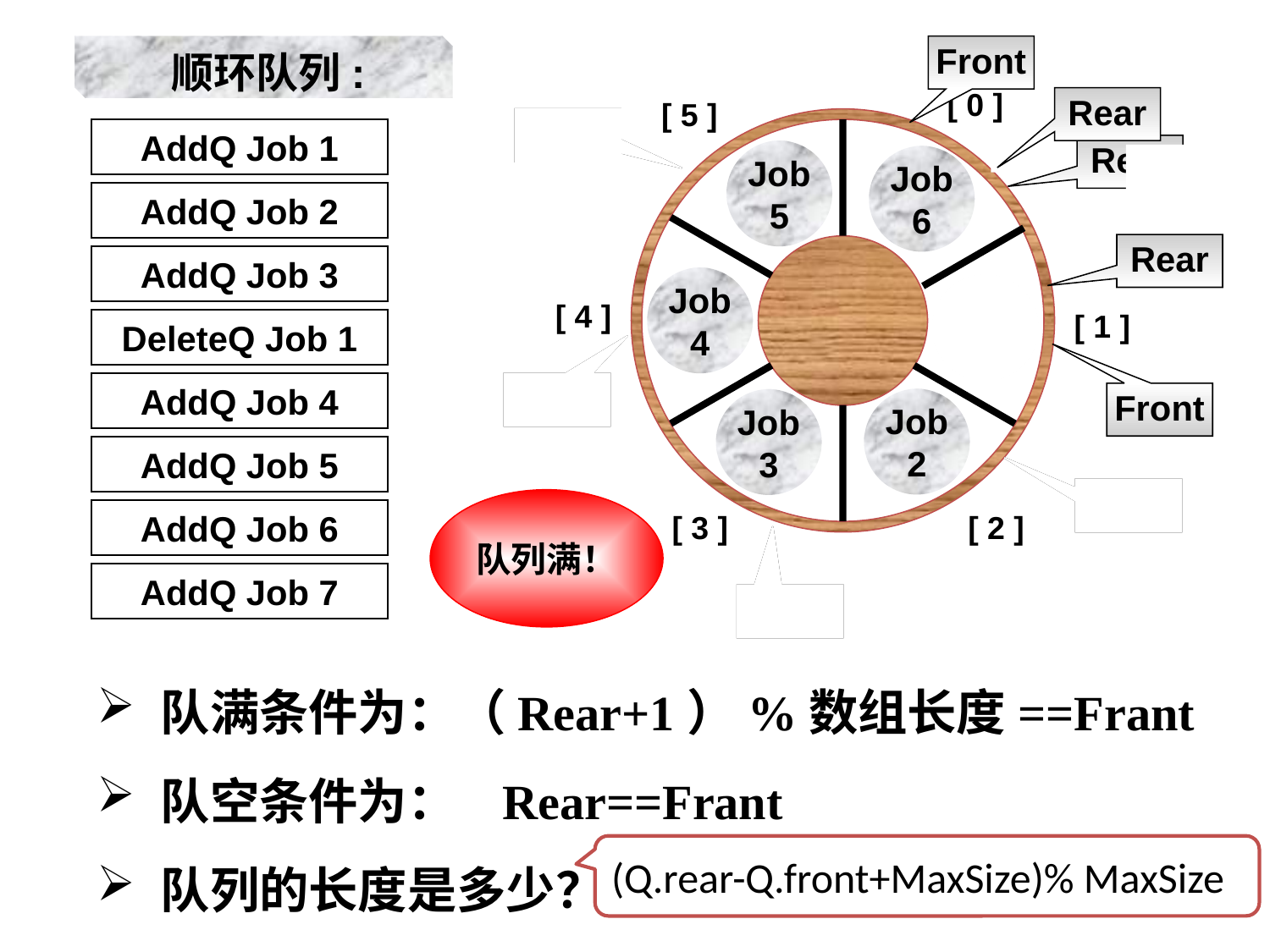

顺环队列:
Front
[ 0 ]
[ 5 ]

[ 4 ]
[ 1 ]

[ 3 ]
[ 2 ]
Rear
Rear

AddQ Job 1
Rear
Job
5

Job
6
AddQ Job 2
Rear
AddQ Job 3
Job
4
Job
1

DeleteQ Job 1
AddQ Job 4
Rear

Front
Job
2
Job
3
AddQ Job 5
Rear

队列满！
AddQ Job 6
AddQ Job 7
Rear

队满条件为：（Rear+1）%数组长度==Frant
队空条件为：   Rear==Frant
队列的长度是多少？
(Q.rear-Q.front+MaxSize)% MaxSize